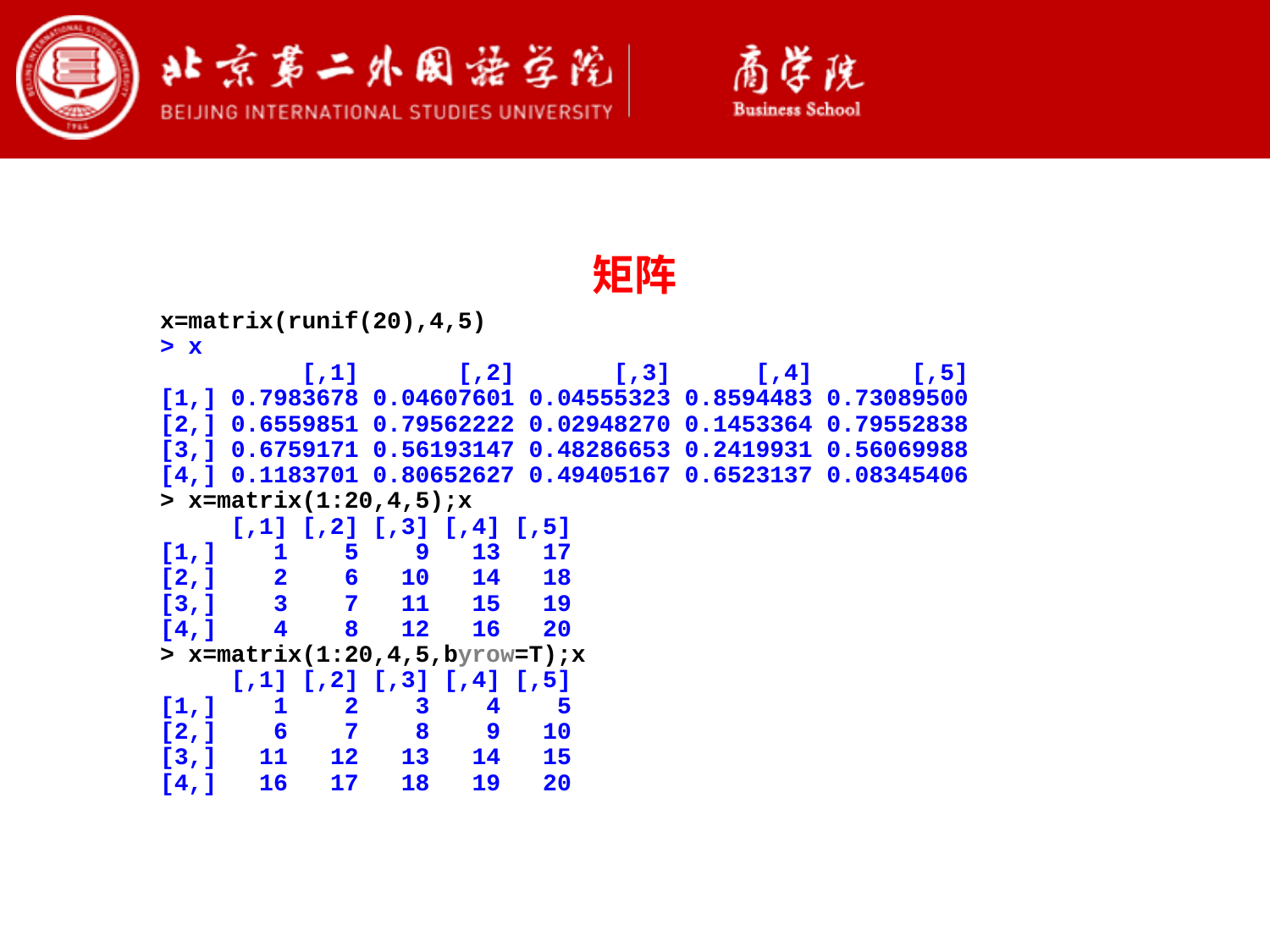

矩阵
x=matrix(runif(20),4,5)
> x
          [,1]       [,2]       [,3]      [,4]       [,5]
[1,] 0.7983678 0.04607601 0.04555323 0.8594483 0.73089500
[2,] 0.6559851 0.79562222 0.02948270 0.1453364 0.79552838
[3,] 0.6759171 0.56193147 0.48286653 0.2419931 0.56069988
[4,] 0.1183701 0.80652627 0.49405167 0.6523137 0.08345406
> x=matrix(1:20,4,5);x
     [,1] [,2] [,3] [,4] [,5]
[1,]    1    5    9   13   17
[2,]    2    6   10   14   18
[3,]    3    7   11   15   19
[4,]    4    8   12   16   20
> x=matrix(1:20,4,5,byrow=T);x
     [,1] [,2] [,3] [,4] [,5]
[1,]    1    2    3    4    5
[2,]    6    7    8    9   10
[3,]   11   12   13   14   15
[4,]   16   17   18   19   20